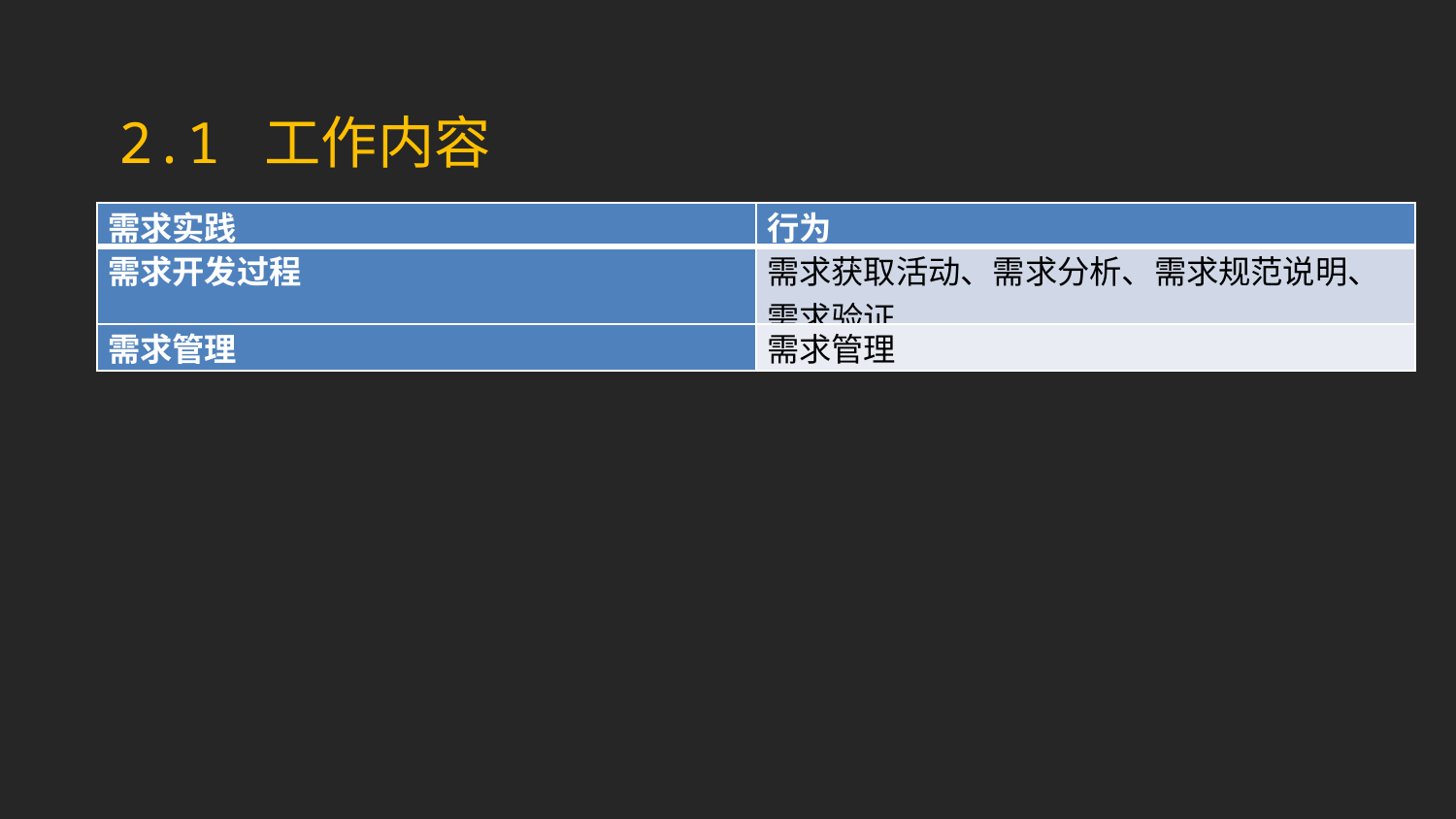

2.1	工作内容

| 需求实践 | 行为 |
| --- | --- |
| 需求开发过程 | 需求获取活动、需求分析、需求规范说明、需求验证 |
| 需求管理 | 需求管理 |